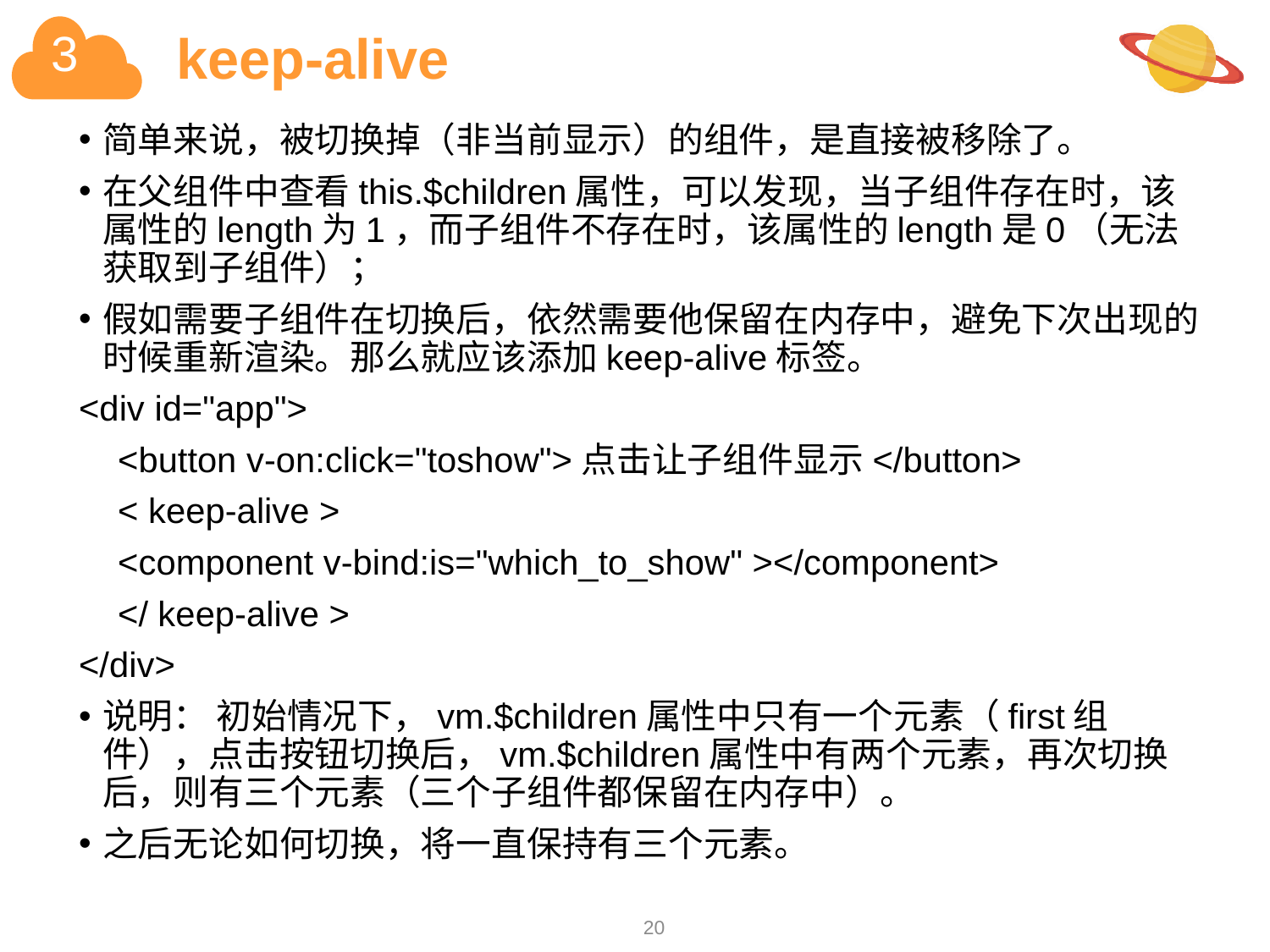

# keep-alive
简单来说，被切换掉（非当前显示）的组件，是直接被移除了。
在父组件中查看this.$children属性，可以发现，当子组件存在时，该属性的length为1，而子组件不存在时，该属性的length是0（无法获取到子组件）；
假如需要子组件在切换后，依然需要他保留在内存中，避免下次出现的时候重新渲染。那么就应该添加keep-alive标签。
<div id="app">
    <button v-on:click="toshow">点击让子组件显示</button>
    < keep-alive >
    <component v-bind:is="which_to_show" ></component>
    </ keep-alive >
</div>
说明： 初始情况下，vm.$children属性中只有一个元素（first组件），点击按钮切换后，vm.$children属性中有两个元素，再次切换后，则有三个元素（三个子组件都保留在内存中）。
之后无论如何切换，将一直保持有三个元素。

20